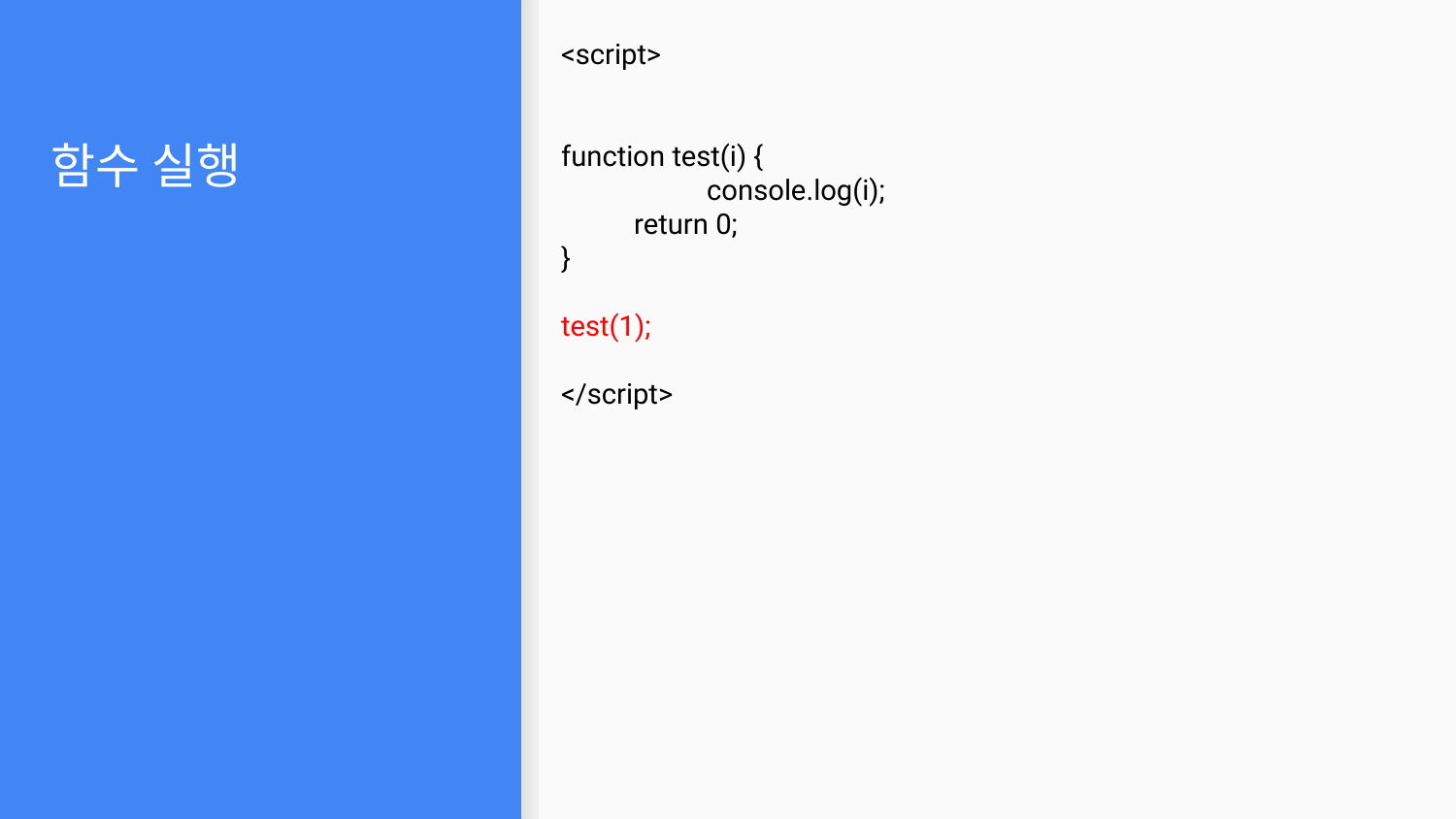

<script>

function test(i) {
	console.log(i);
return 0;
}

test(1);

</script>
# 함수 실행